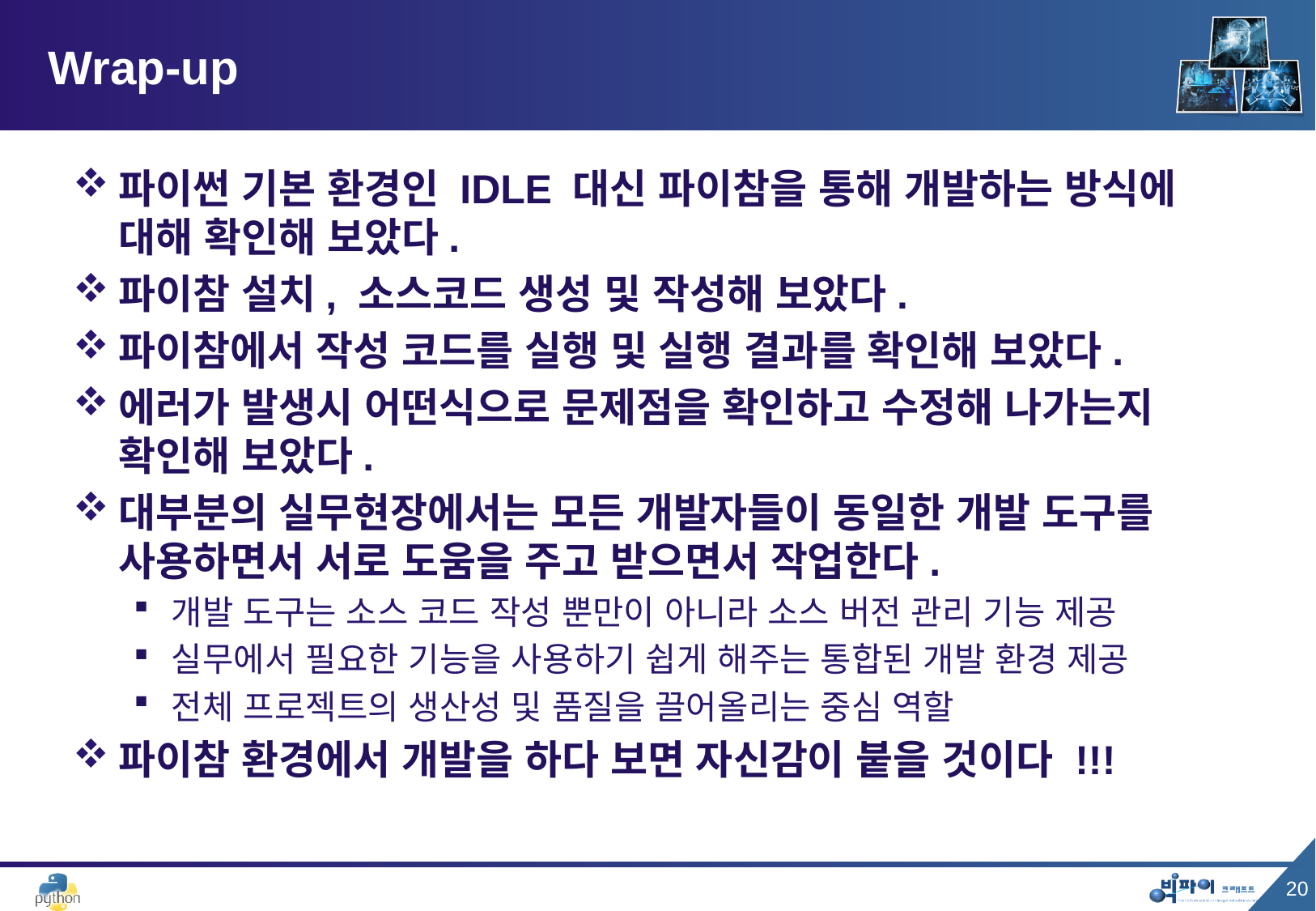

# Wrap-up
파이썬 기본 환경인 IDLE 대신 파이참을 통해 개발하는 방식에 대해 확인해 보았다.
파이참 설치, 소스코드 생성 및 작성해 보았다.
파이참에서 작성 코드를 실행 및 실행 결과를 확인해 보았다.
에러가 발생시 어떤식으로 문제점을 확인하고 수정해 나가는지 확인해 보았다.
대부분의 실무현장에서는 모든 개발자들이 동일한 개발 도구를 사용하면서 서로 도움을 주고 받으면서 작업한다.
개발 도구는 소스 코드 작성 뿐만이 아니라 소스 버전 관리 기능 제공
실무에서 필요한 기능을 사용하기 쉽게 해주는 통합된 개발 환경 제공
전체 프로젝트의 생산성 및 품질을 끌어올리는 중심 역할
파이참 환경에서 개발을 하다 보면 자신감이 붙을 것이다 !!!